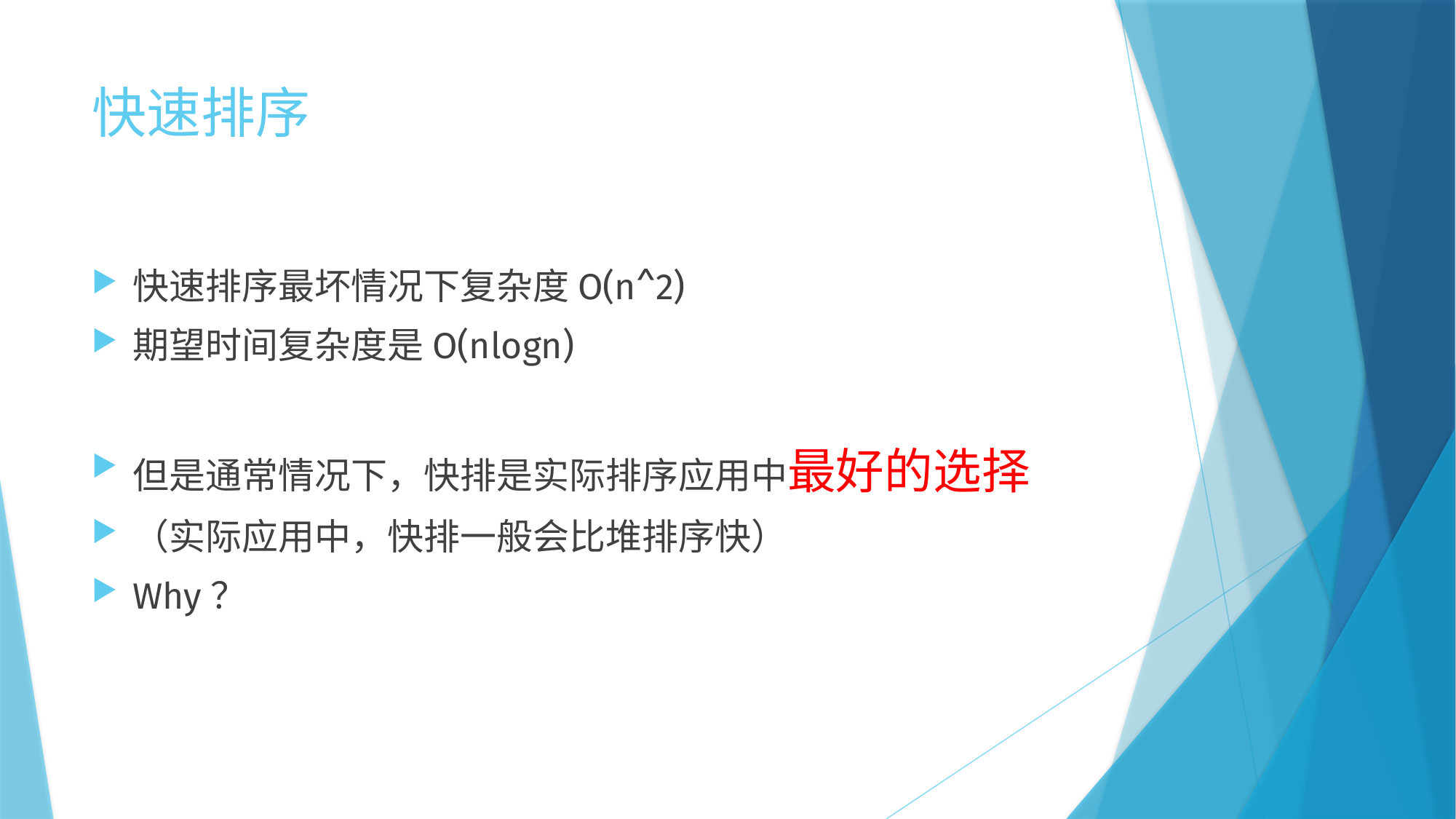

# 快速排序
快速排序最坏情况下复杂度O(n^2)
期望时间复杂度是O(nlogn)

但是通常情况下，快排是实际排序应用中最好的选择
（实际应用中，快排一般会比堆排序快）
Why？